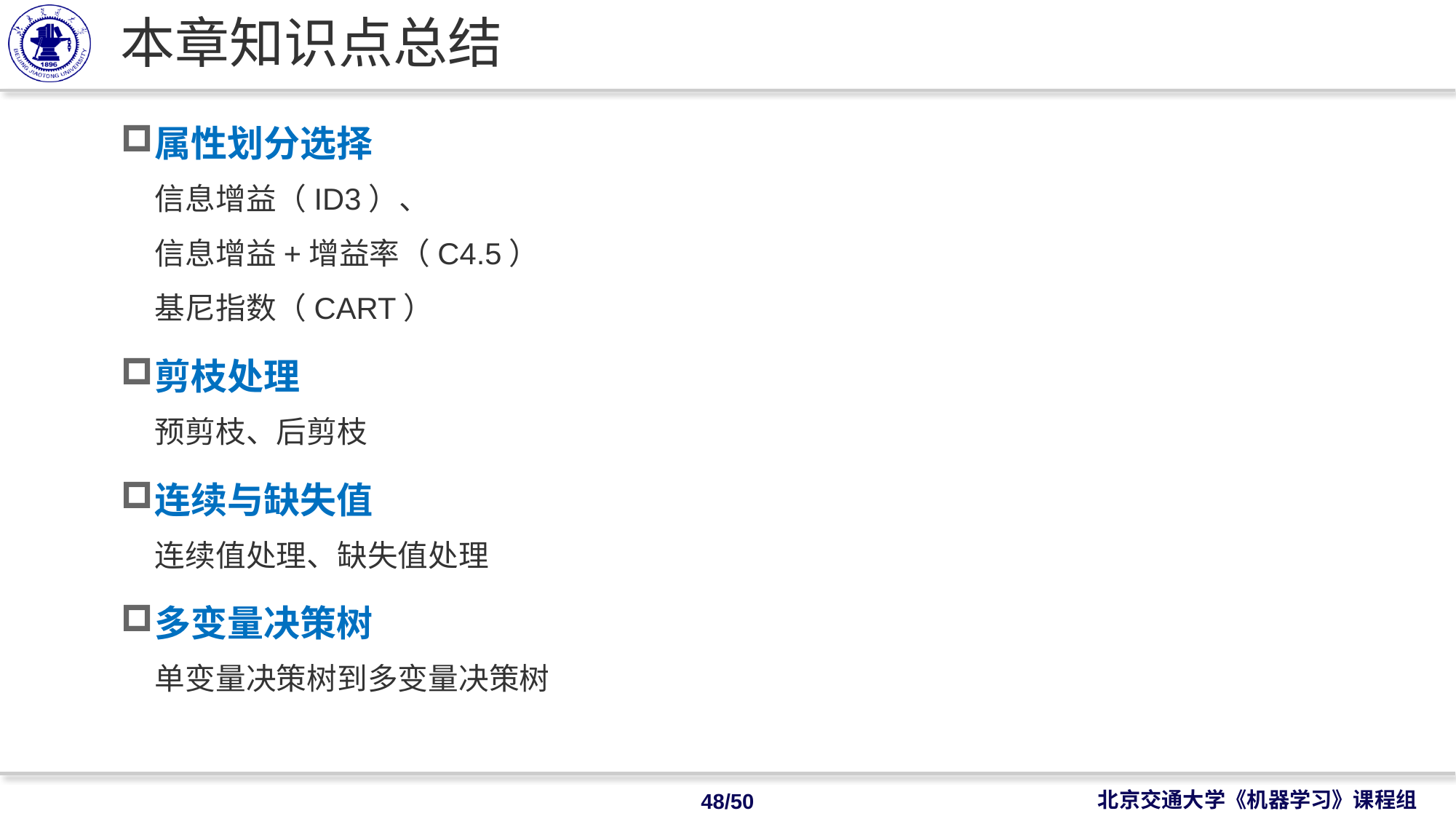

# 本章知识点总结
属性划分选择
    信息增益（ID3）、
    信息增益+增益率（C4.5）
    基尼指数（CART）
剪枝处理
    预剪枝、后剪枝
连续与缺失值
    连续值处理、缺失值处理
多变量决策树
    单变量决策树到多变量决策树